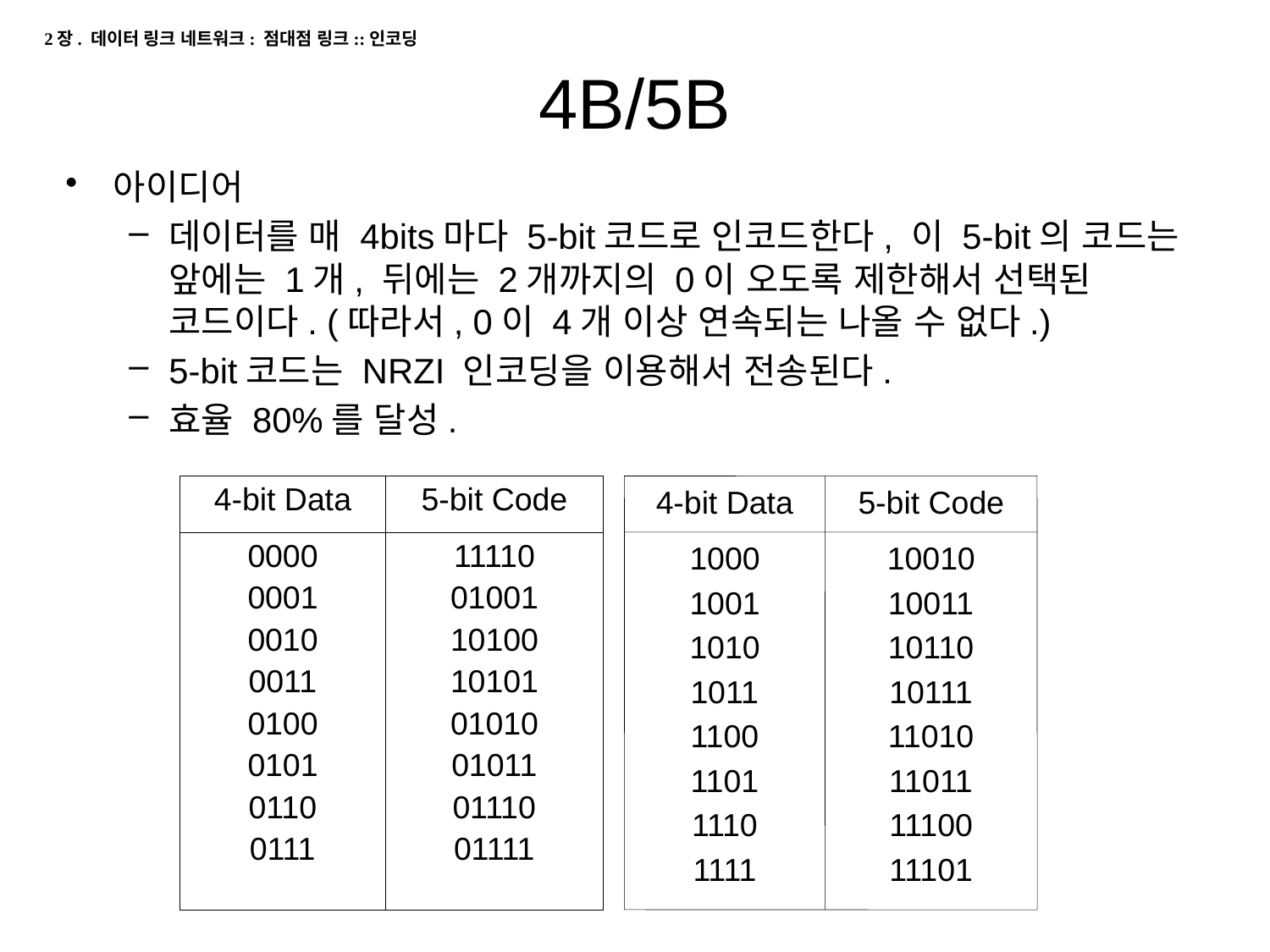

2장. 데이터 링크 네트워크: 점대점 링크::인코딩
# 4B/5B
아이디어
데이터를 매 4bits마다 5-bit코드로 인코드한다, 이 5-bit의 코드는 앞에는 1개, 뒤에는 2개까지의 0이 오도록 제한해서 선택된 코드이다. (따라서, 0이 4개 이상 연속되는 나올 수 없다.)
5-bit코드는 NRZI 인코딩을 이용해서 전송된다.
효율 80%를 달성.

| 4-bit Data | 5-bit Code |
| --- | --- |
| 0000 0001 0010 0011 0100 0101 0110 0111 | 11110 01001 10100 10101 01010 01011 01110 01111 |
4-bit Data

5-bit Code

1000
1001
1010
1011
1100
1101
1110
1111

10010
10011
10110
10111
11010
11011
11100
11101